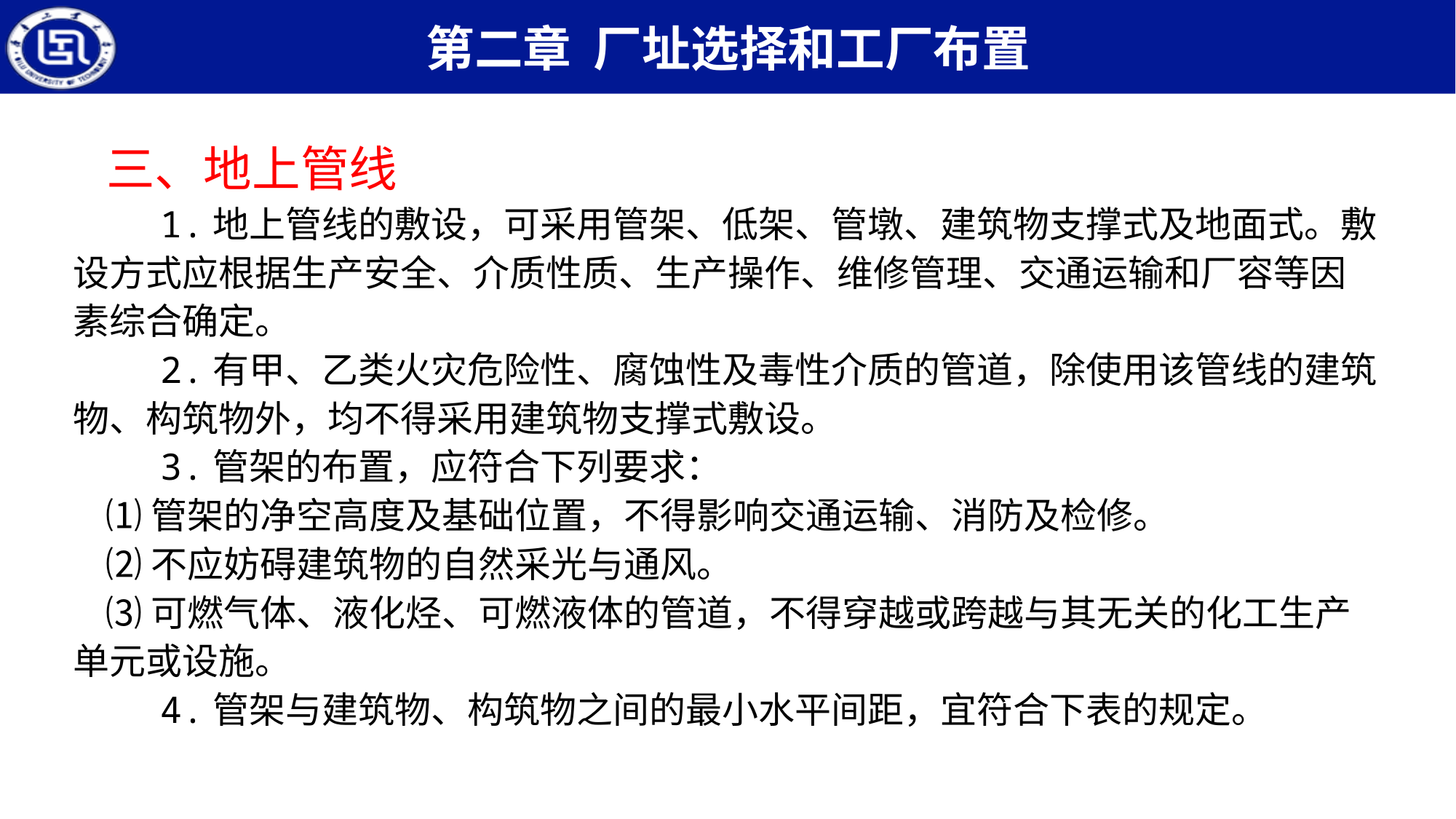

三、地上管线
    1.地上管线的敷设，可采用管架、低架、管墩、建筑物支撑式及地面式。敷设方式应根据生产安全、介质性质、生产操作、维修管理、交通运输和厂容等因素综合确定。
    2.有甲、乙类火灾危险性、腐蚀性及毒性介质的管道，除使用该管线的建筑物、构筑物外，均不得采用建筑物支撑式敷设。
    3.管架的布置，应符合下列要求：
    ⑴管架的净空高度及基础位置，不得影响交通运输、消防及检修。
    ⑵不应妨碍建筑物的自然采光与通风。
    ⑶可燃气体、液化烃、可燃液体的管道，不得穿越或跨越与其无关的化工生产单元或设施。
    4.管架与建筑物、构筑物之间的最小水平间距，宜符合下表的规定。